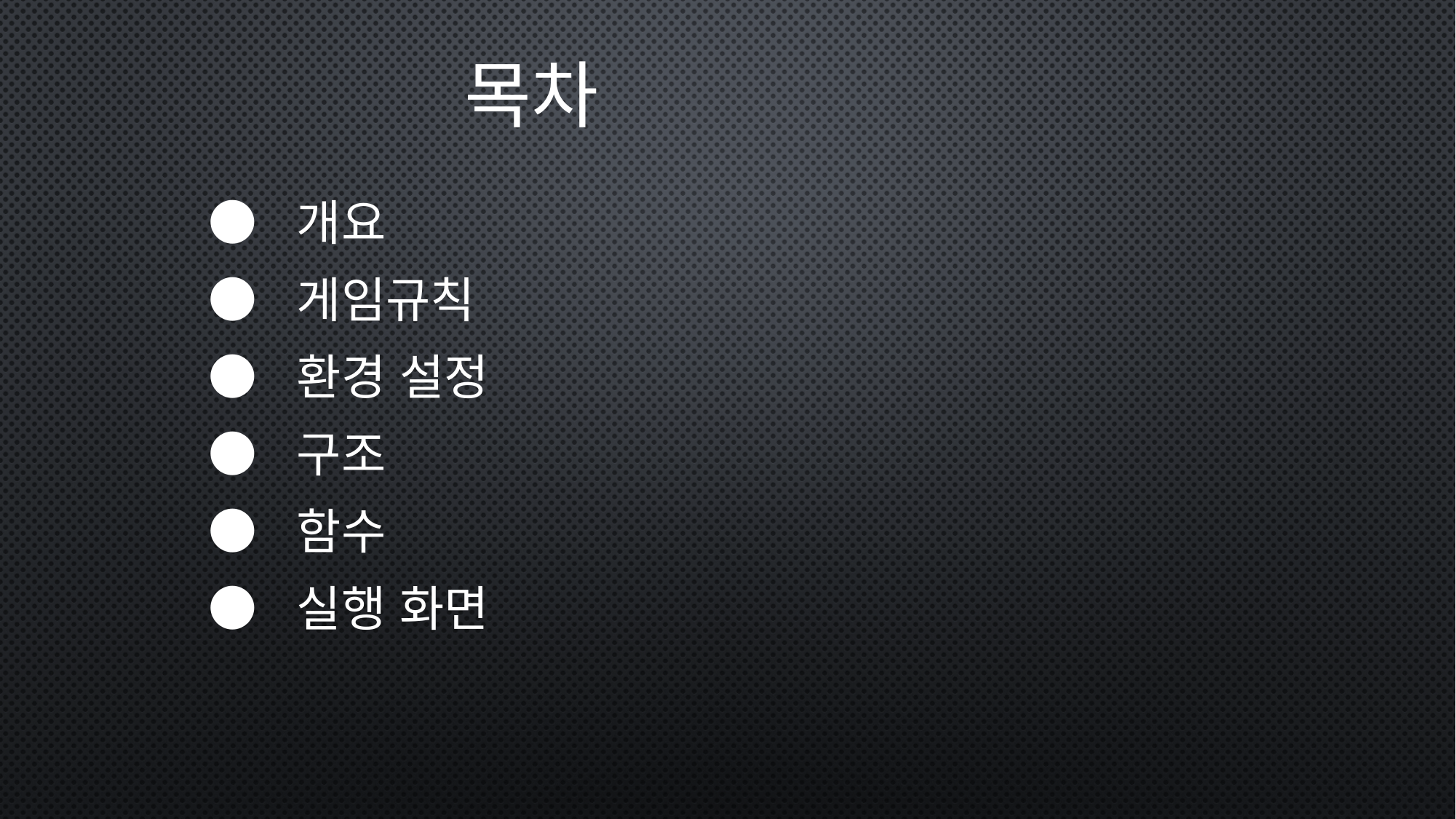

# 목차
            ●  개요
            ●  게임규칙
            ●  환경 설정
            ●  구조
            ●  함수
            ●  실행 화면